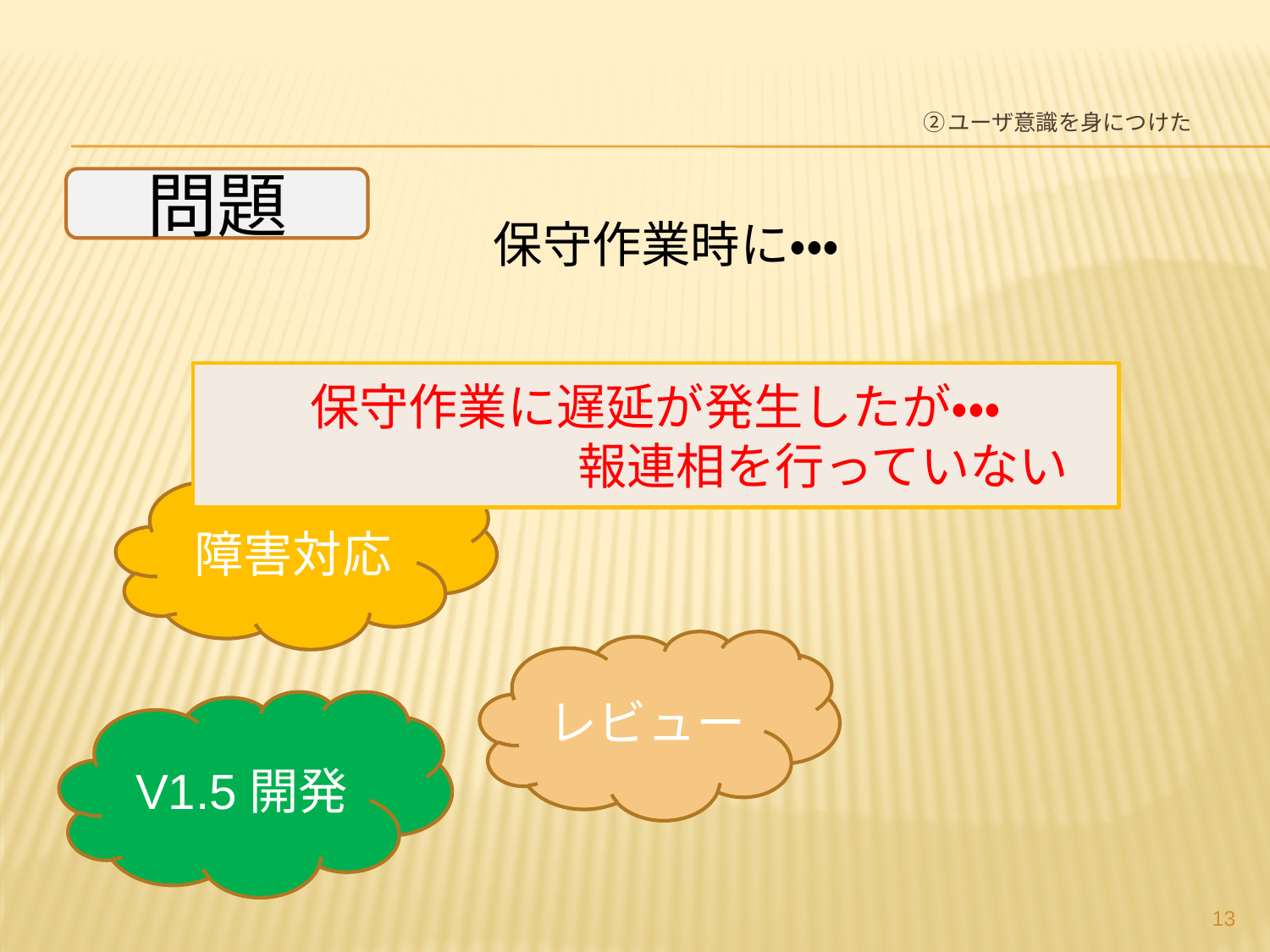

# ②ユーザ意識を身につけた
問題
保守作業時に・・・
保守作業に遅延が発生したが・・・
　　　　　        報連相を行っていない
障害対応
レビュー
V1.5開発
13